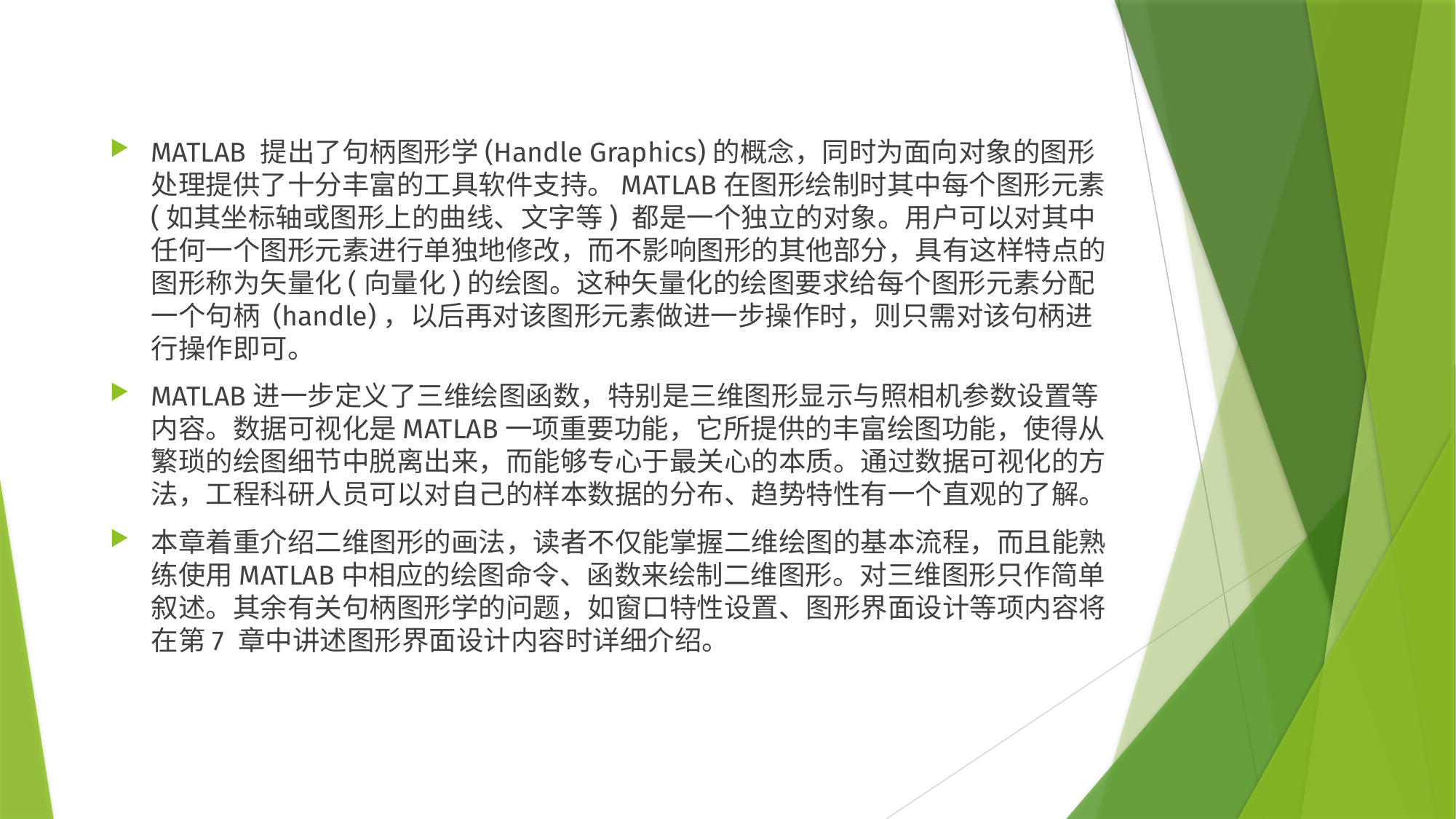

MATLAB 提出了句柄图形学(Handle Graphics)的概念，同时为面向对象的图形处理提供了十分丰富的工具软件支持。MATLAB在图形绘制时其中每个图形元素 (如其坐标轴或图形上的曲线、文字等) 都是一个独立的对象。用户可以对其中任何一个图形元素进行单独地修改，而不影响图形的其他部分，具有这样特点的图形称为矢量化(向量化)的绘图。这种矢量化的绘图要求给每个图形元素分配一个句柄 (handle)，以后再对该图形元素做进一步操作时，则只需对该句柄进行操作即可。
MATLAB进一步定义了三维绘图函数，特别是三维图形显示与照相机参数设置等内容。数据可视化是MATLAB一项重要功能，它所提供的丰富绘图功能，使得从繁琐的绘图细节中脱离出来，而能够专心于最关心的本质。通过数据可视化的方法，工程科研人员可以对自己的样本数据的分布、趋势特性有一个直观的了解。
本章着重介绍二维图形的画法，读者不仅能掌握二维绘图的基本流程，而且能熟练使用MATLAB中相应的绘图命令、函数来绘制二维图形。对三维图形只作简单叙述。其余有关句柄图形学的问题，如窗口特性设置、图形界面设计等项内容将在第7 章中讲述图形界面设计内容时详细介绍。